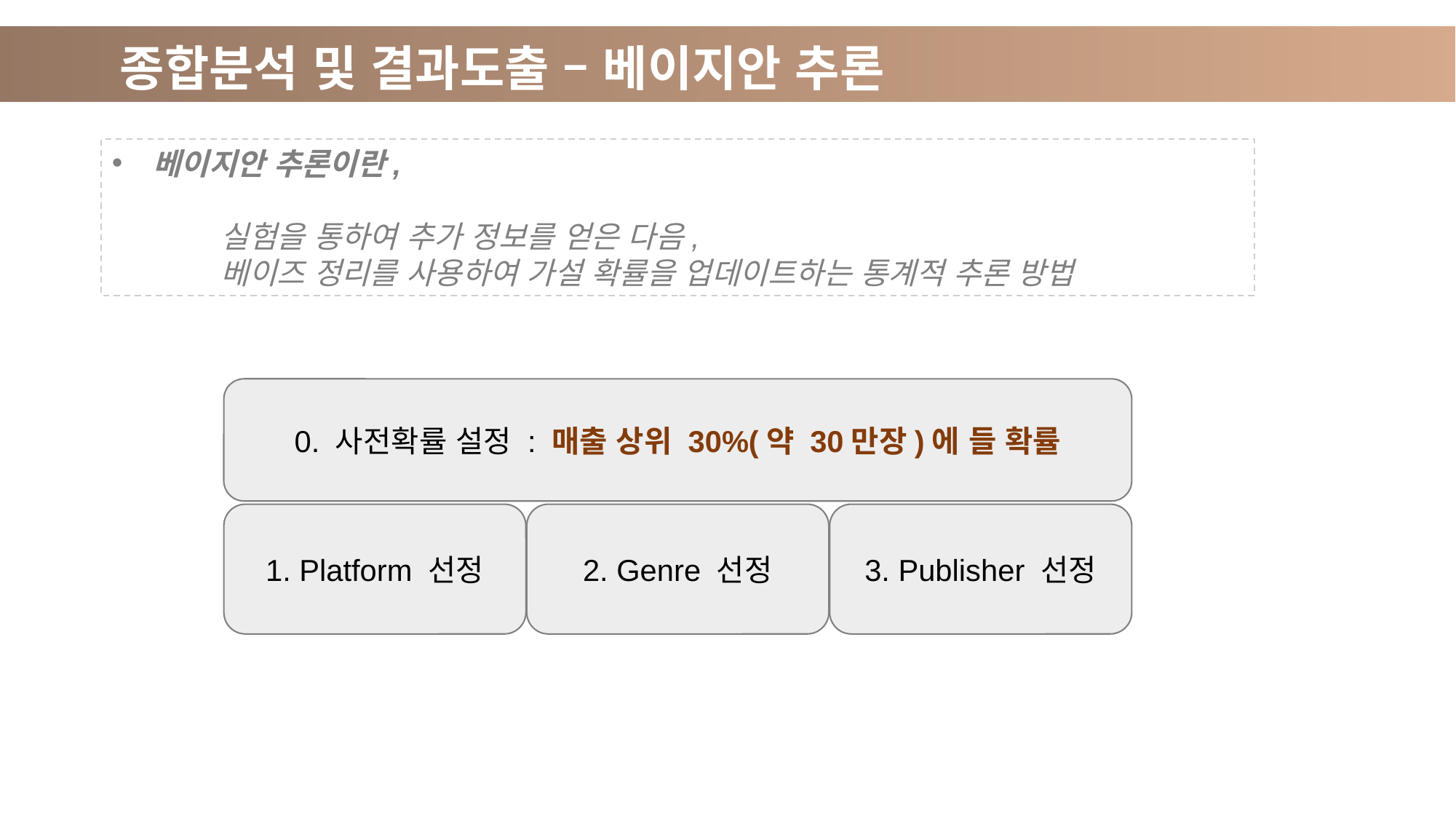

종합분석 및 결과도출 – 베이지안 추론
베이지안 추론이란,

	실험을 통하여 추가 정보를 얻은 다음,
	베이즈 정리를 사용하여 가설 확률을 업데이트하는 통계적 추론 방법
0. 사전확률 설정 : 매출 상위 30%(약 30만장)에 들 확률
1. Platform 선정
2. Genre 선정
3. Publisher 선정